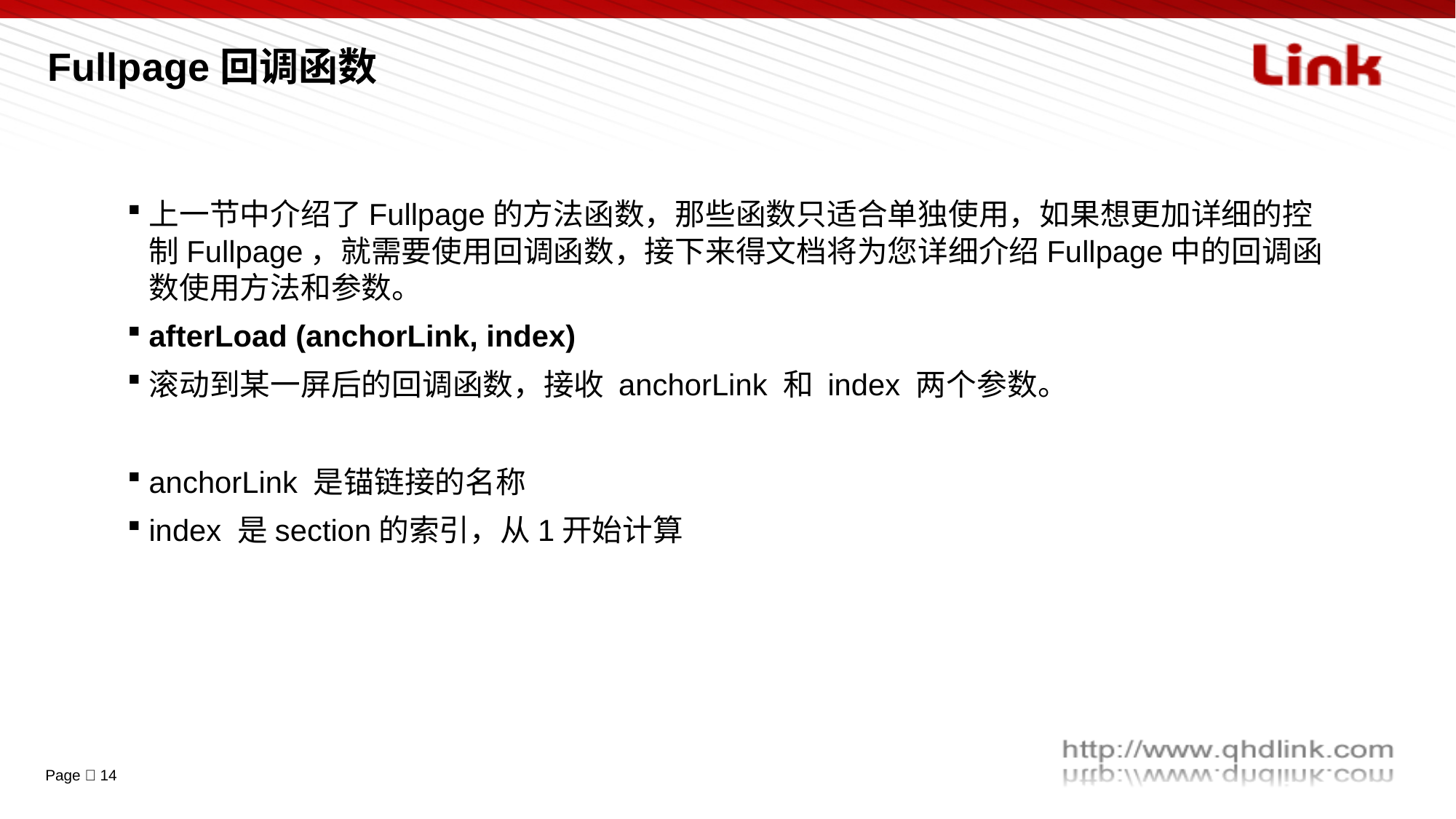

# Fullpage回调函数
上一节中介绍了Fullpage的方法函数，那些函数只适合单独使用，如果想更加详细的控制Fullpage，就需要使用回调函数，接下来得文档将为您详细介绍Fullpage中的回调函数使用方法和参数。
afterLoad (anchorLink, index)
滚动到某一屏后的回调函数，接收 anchorLink 和 index 两个参数。

anchorLink 是锚链接的名称
index 是section的索引，从1开始计算